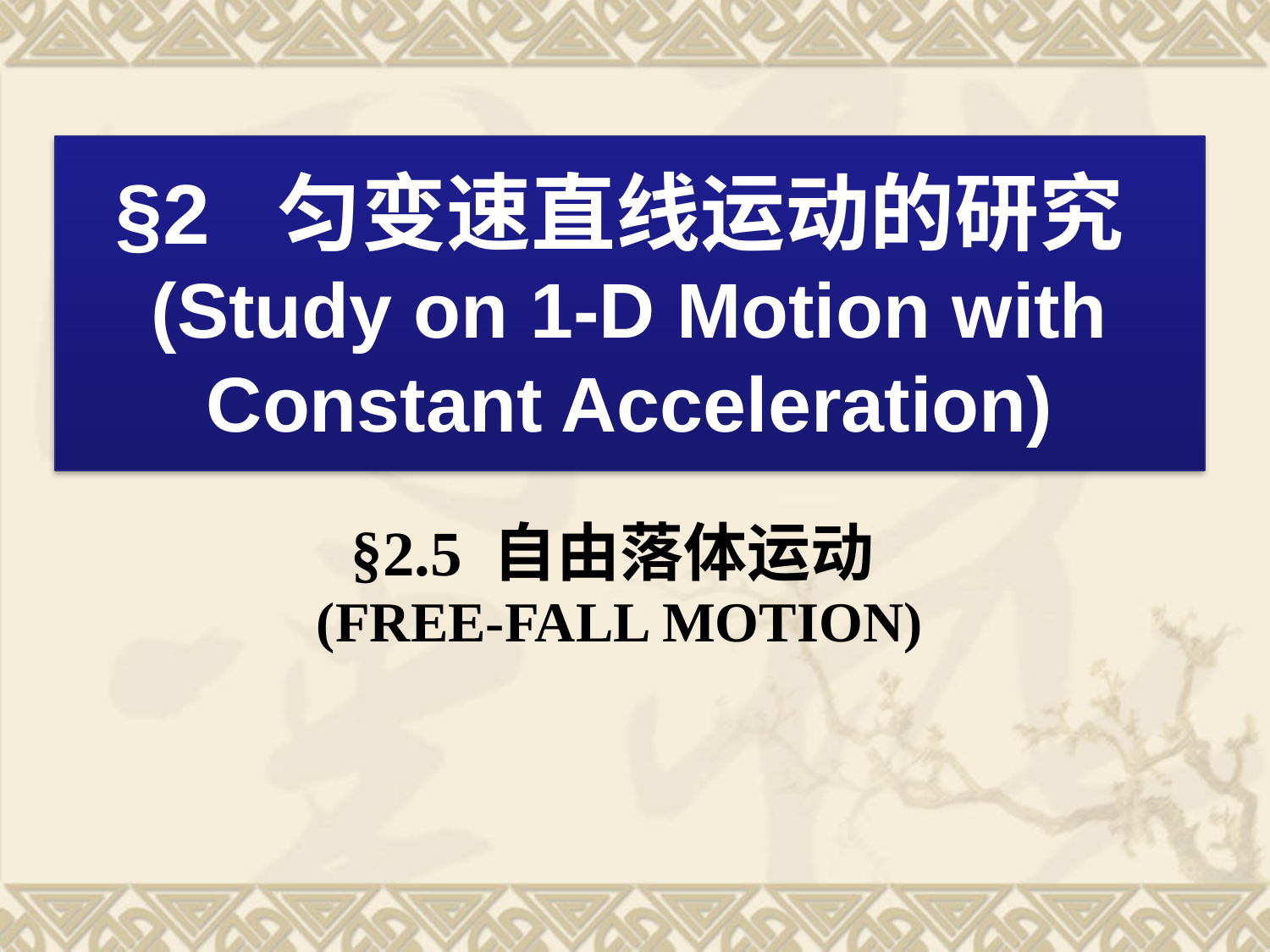

§2  匀变速直线运动的研究(Study on 1-D Motion with Constant Acceleration)
§2.5 自由落体运动
(Free-fall Motion)